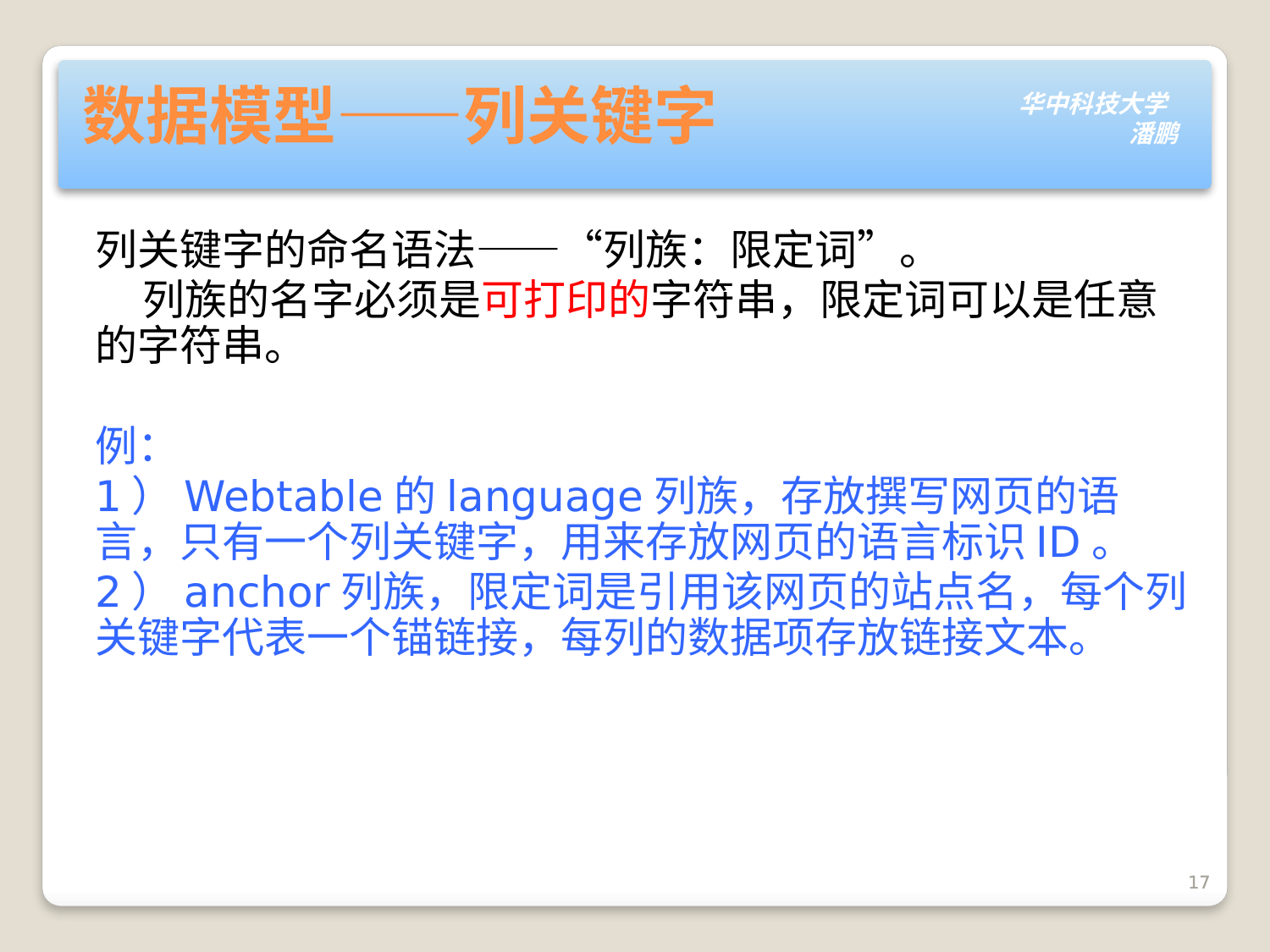

# 数据模型——列关键字
列关键字的命名语法——“列族：限定词”。
    列族的名字必须是可打印的字符串，限定词可以是任意的字符串。

例：
1）Webtable的language列族，存放撰写网页的语言，只有一个列关键字，用来存放网页的语言标识ID。
2）anchor列族，限定词是引用该网页的站点名，每个列关键字代表一个锚链接，每列的数据项存放链接文本。
17
17